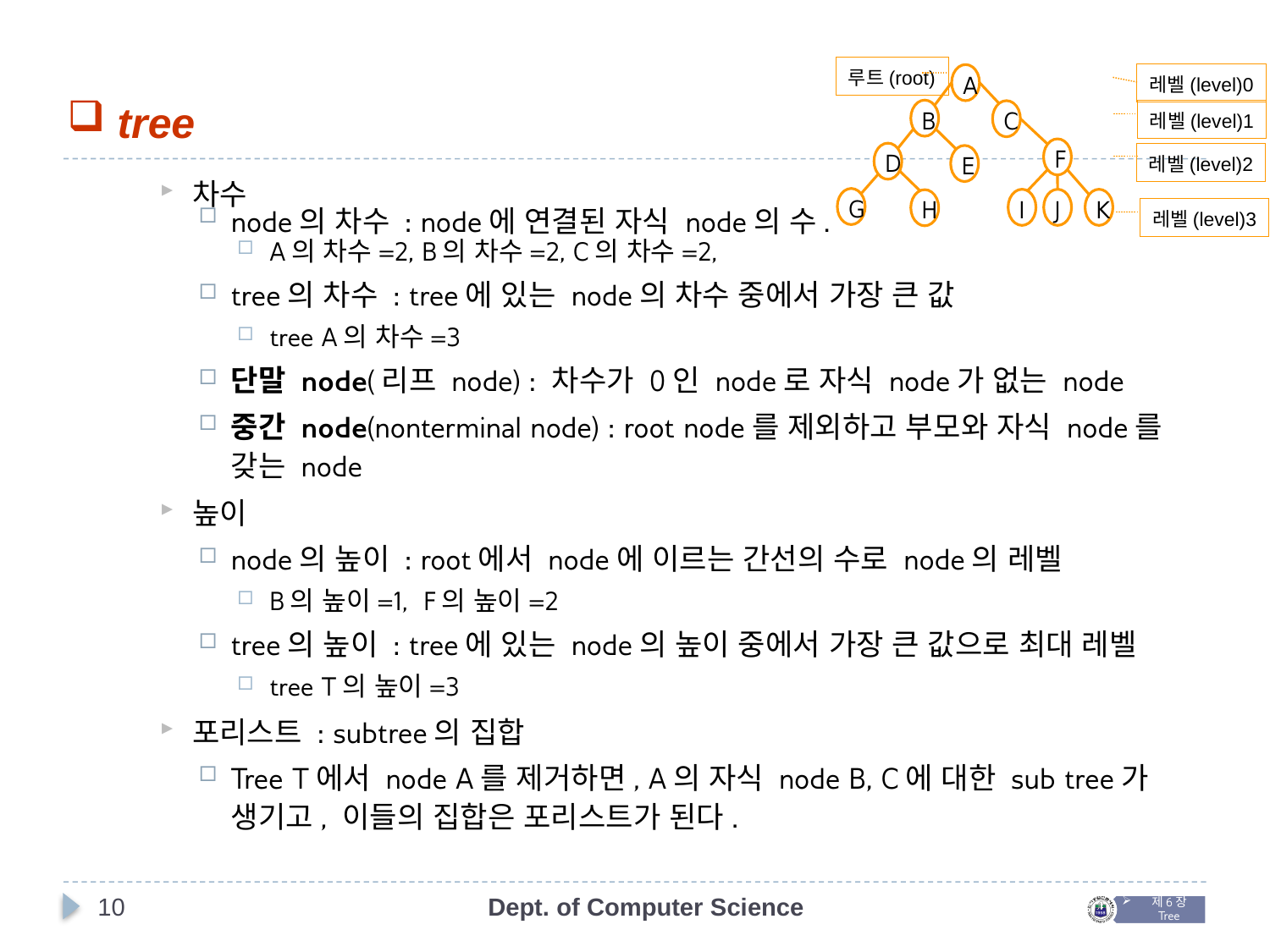

루트(root)
레벨(level)0
A
B
C
F
D
E
G
I
J
K
H
레벨(level)1
레벨(level)2
레벨(level)3
 tree
차수
node의 차수 : node에 연결된 자식 node의 수.
A의 차수=2, B의 차수=2, C의 차수=2,
tree의 차수 : tree에 있는 node의 차수 중에서 가장 큰 값
tree A의 차수=3
단말 node(리프 node) : 차수가 0인 node로 자식 node가 없는 node
중간 node(nonterminal node) : root node를 제외하고 부모와 자식 node를 갖는 node
높이
node의 높이 : root에서 node에 이르는 간선의 수로 node의 레벨
B의 높이=1,  F의 높이=2
tree의 높이 : tree에 있는 node의 높이 중에서 가장 큰 값으로 최대 레벨
tree T의 높이=3
포리스트 : subtree의 집합
Tree T에서 node A를 제거하면, A의 자식 node B, C에 대한 sub tree가 생기고, 이들의 집합은 포리스트가 된다.
10
Dept. of Computer Science